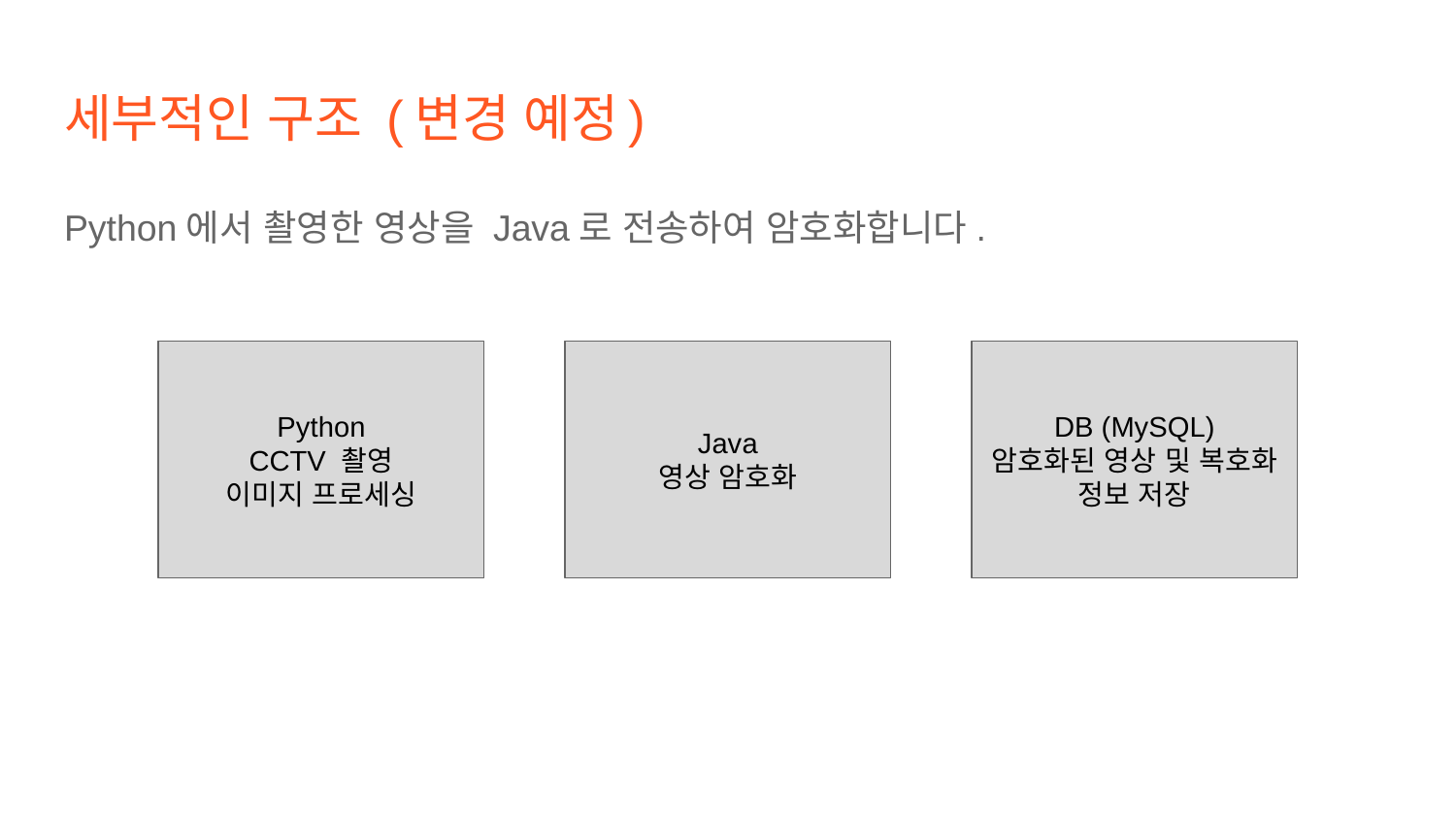

# 세부적인 구조 (변경 예정)
Python에서 촬영한 영상을 Java로 전송하여 암호화합니다.
Python
CCTV 촬영
이미지 프로세싱
Java
영상 암호화
DB (MySQL)
암호화된 영상 및 복호화 정보 저장